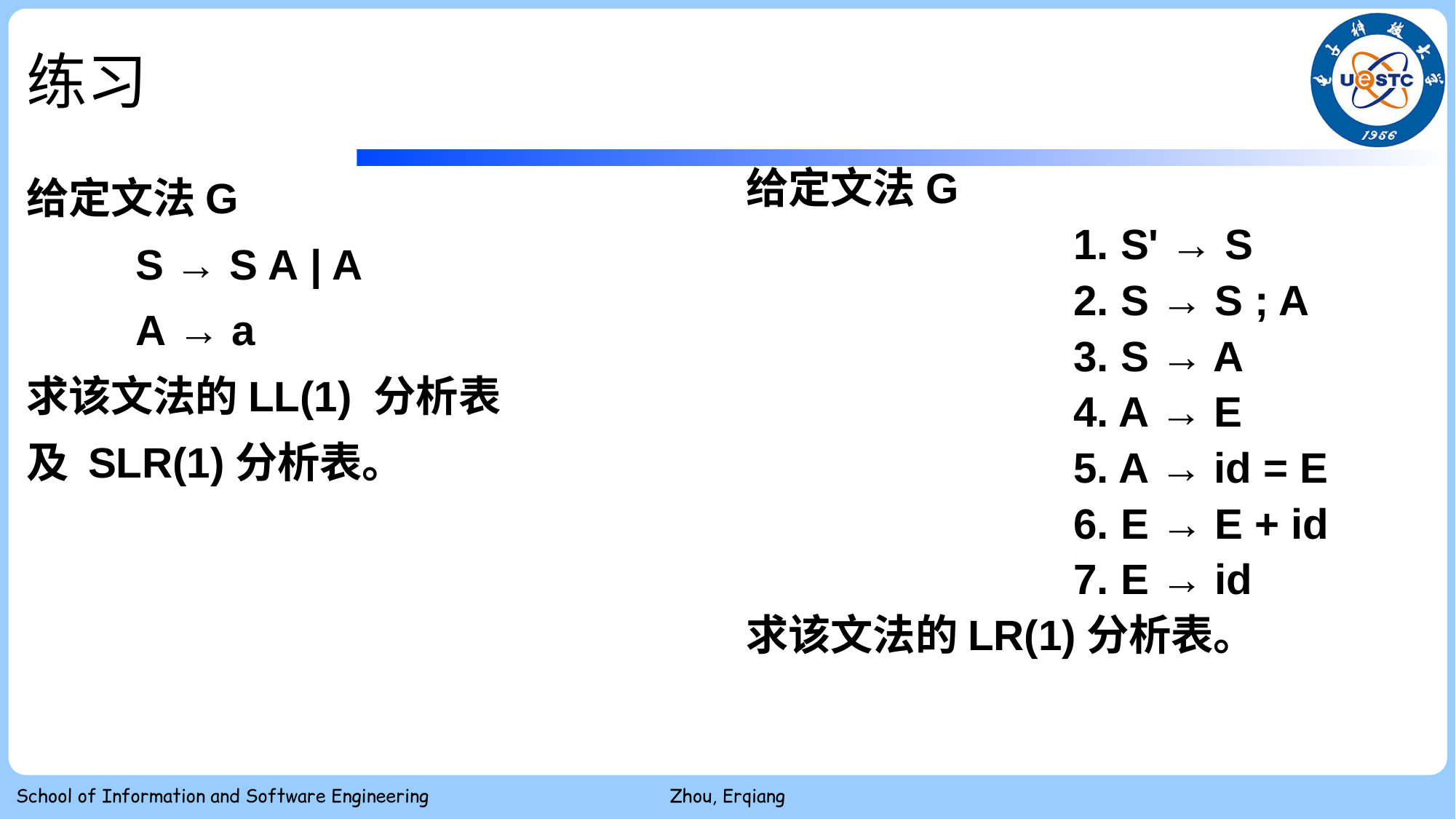

# 练习
给定文法G
	S → S A | A
	A → a
求该文法的LL(1) 分析表
及 SLR(1)分析表。
给定文法G
			1. S' → S
			2. S → S ; A
			3. S → A
			4. A → E
			5. A → id = E
			6. E → E + id
			7. E → id
求该文法的LR(1)分析表。
School of Information and Software Engineering
Zhou, Erqiang
21